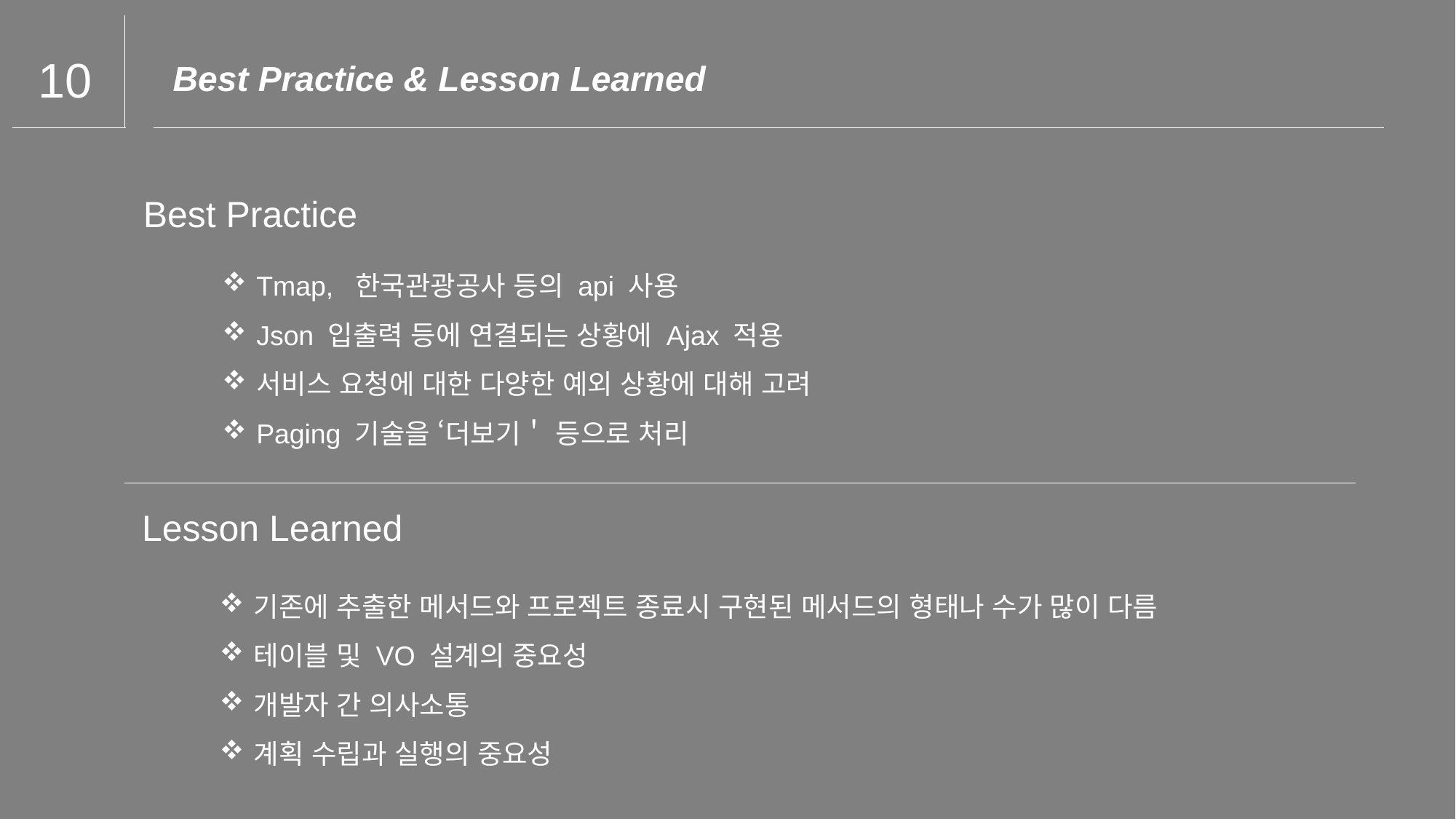

10
Best Practice & Lesson Learned
Best Practice
Tmap,  한국관광공사 등의 api 사용
Json 입출력 등에 연결되는 상황에 Ajax 적용
서비스 요청에 대한 다양한 예외 상황에 대해 고려
Paging 기술을 ‘더보기＇ 등으로 처리
Lesson Learned
기존에 추출한 메서드와 프로젝트 종료시 구현된 메서드의 형태나 수가 많이 다름
테이블 및 VO 설계의 중요성
개발자 간 의사소통
계획 수립과 실행의 중요성